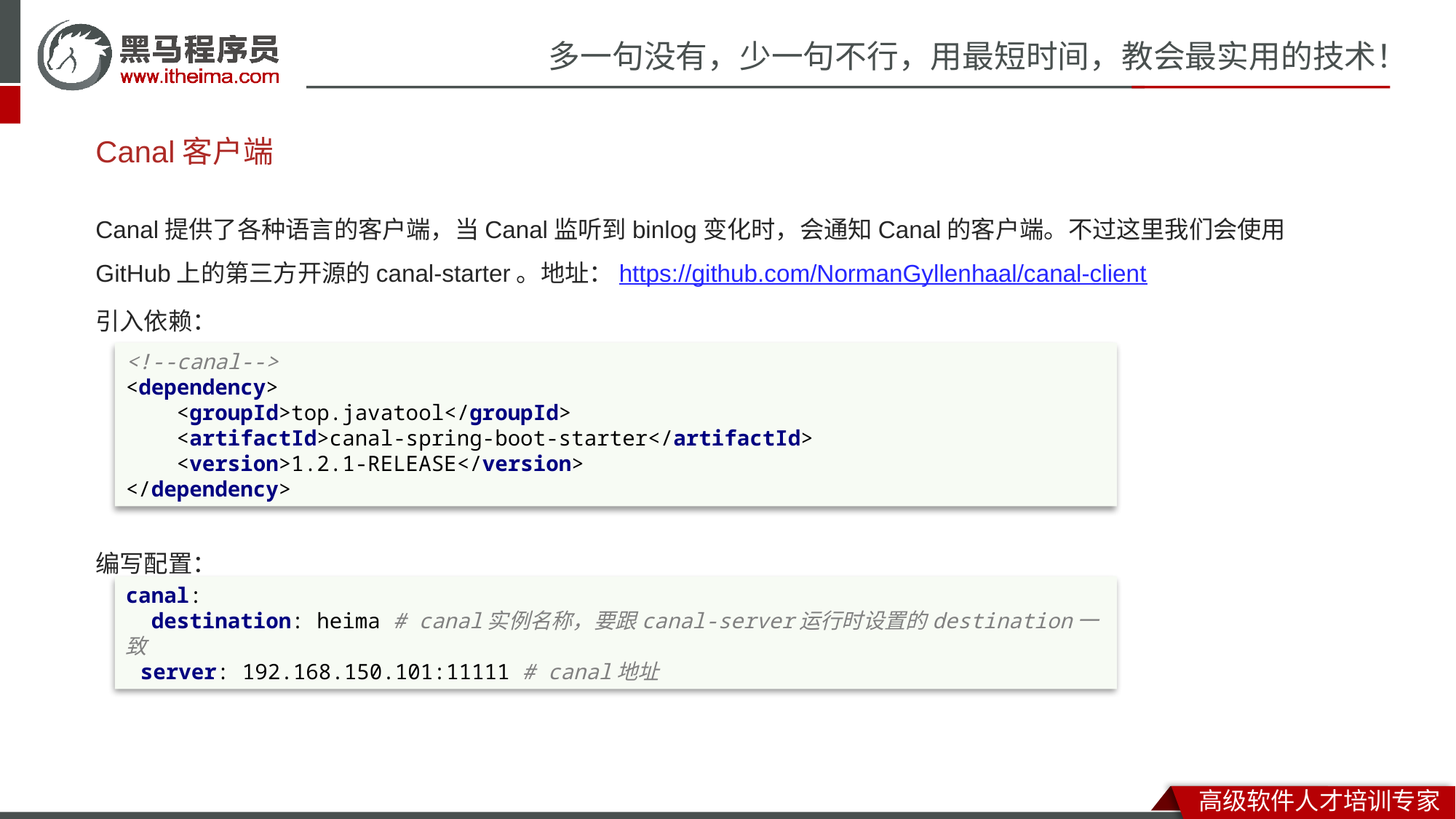

# Canal客户端
Canal提供了各种语言的客户端，当Canal监听到binlog变化时，会通知Canal的客户端。不过这里我们会使用GitHub上的第三方开源的canal-starter。地址：https://github.com/NormanGyllenhaal/canal-client
引入依赖：

编写配置：

<!--canal-->
<dependency>
    <groupId>top.javatool</groupId>
    <artifactId>canal-spring-boot-starter</artifactId>
    <version>1.2.1-RELEASE</version>
</dependency>
canal:
  destination: heima # canal实例名称，要跟canal-server运行时设置的destination一致
  server: 192.168.150.101:11111 # canal地址